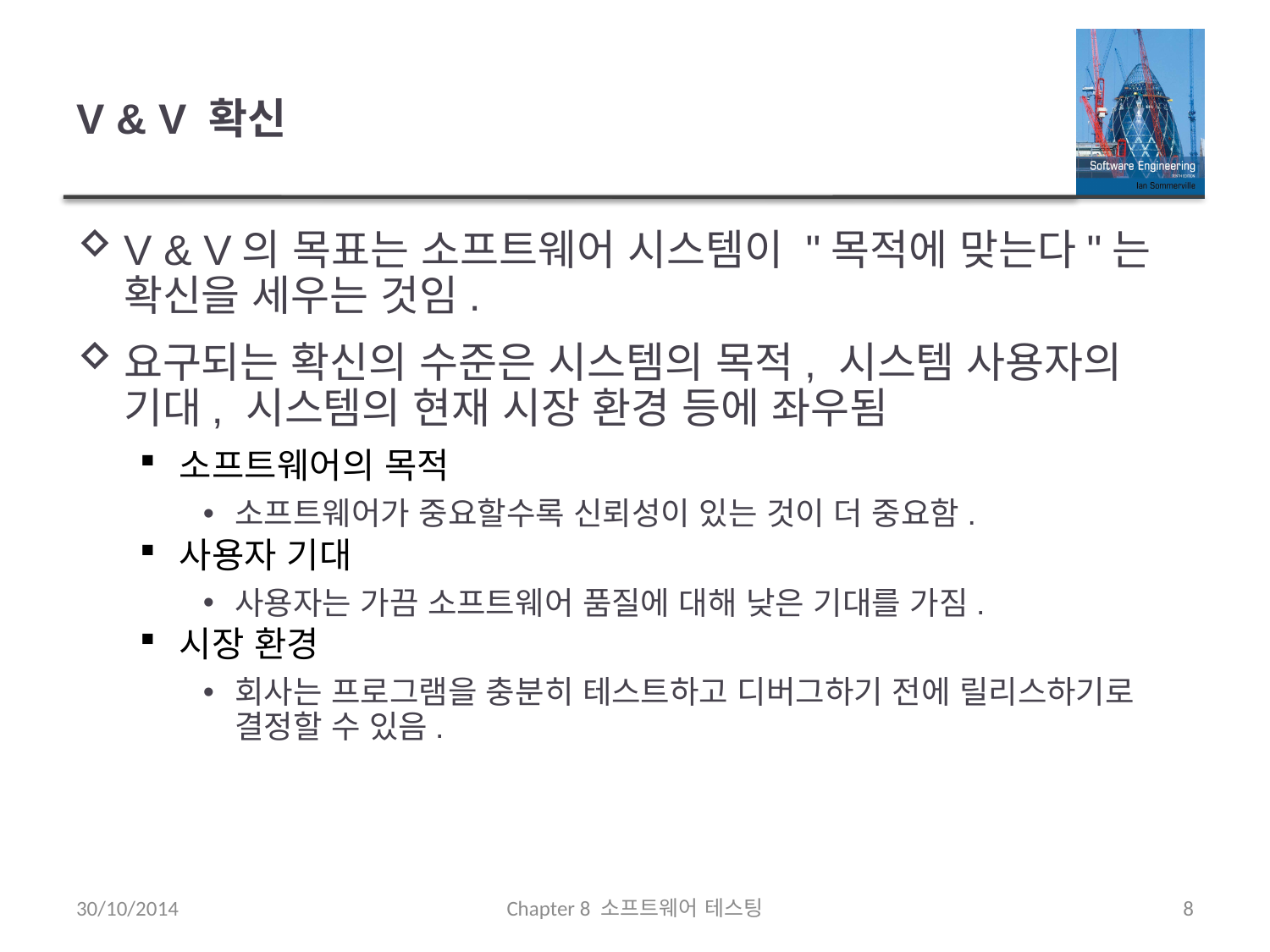

# V & V 확신
V & V의 목표는 소프트웨어 시스템이 "목적에 맞는다"는 확신을 세우는 것임.
요구되는 확신의 수준은 시스템의 목적, 시스템 사용자의 기대, 시스템의 현재 시장 환경 등에 좌우됨
소프트웨어의 목적
소프트웨어가 중요할수록 신뢰성이 있는 것이 더 중요함.
사용자 기대
사용자는 가끔 소프트웨어 품질에 대해 낮은 기대를 가짐.
시장 환경
회사는 프로그램을 충분히 테스트하고 디버그하기 전에 릴리스하기로 결정할 수 있음.
30/10/2014
Chapter 8 소프트웨어 테스팅
8